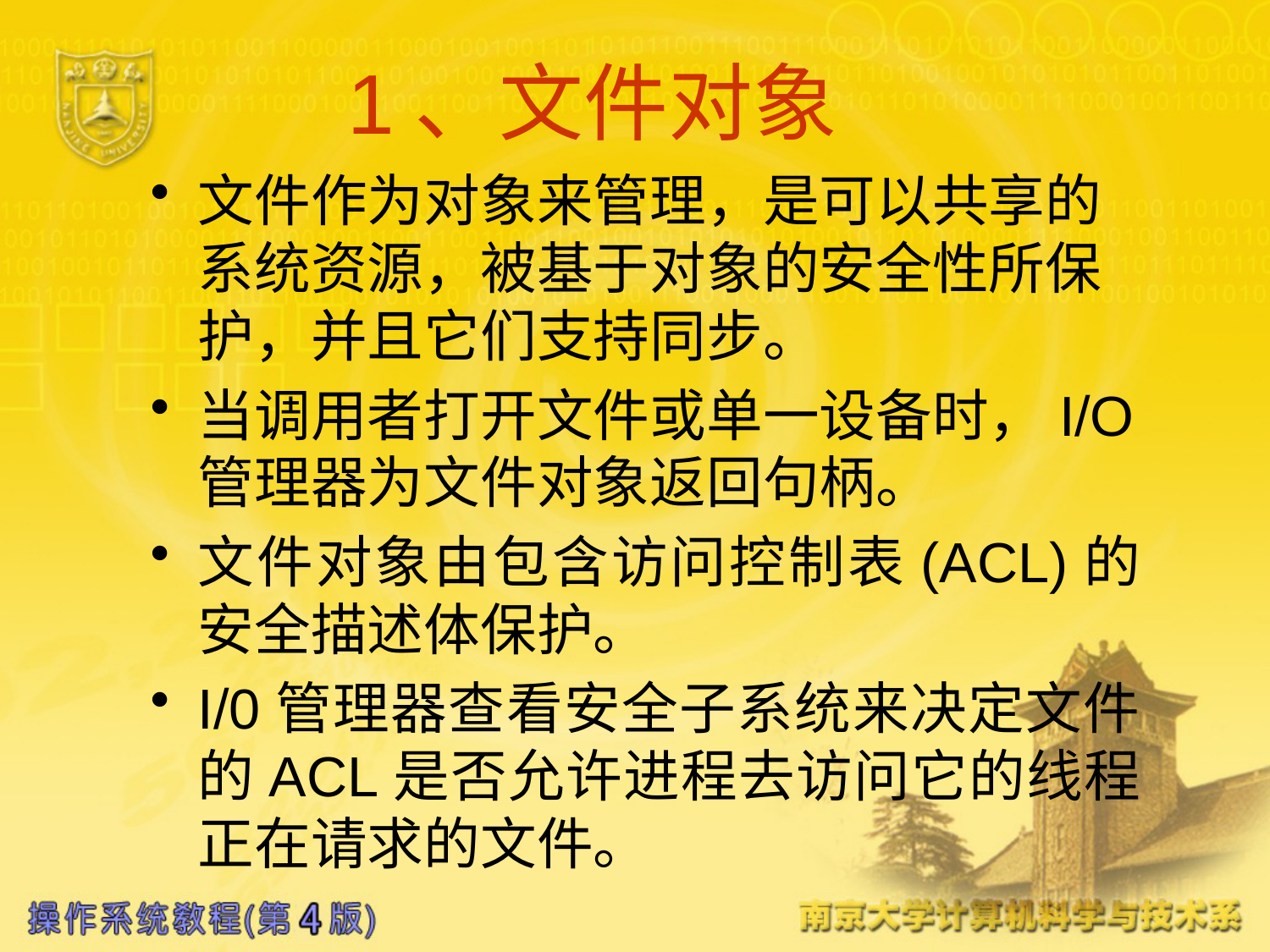

# 1、文件对象
文件作为对象来管理，是可以共享的系统资源，被基于对象的安全性所保护，并且它们支持同步。
当调用者打开文件或单一设备时，I/O管理器为文件对象返回句柄。
文件对象由包含访问控制表(ACL)的安全描述体保护。
I/0管理器查看安全子系统来决定文件的ACL是否允许进程去访问它的线程正在请求的文件。